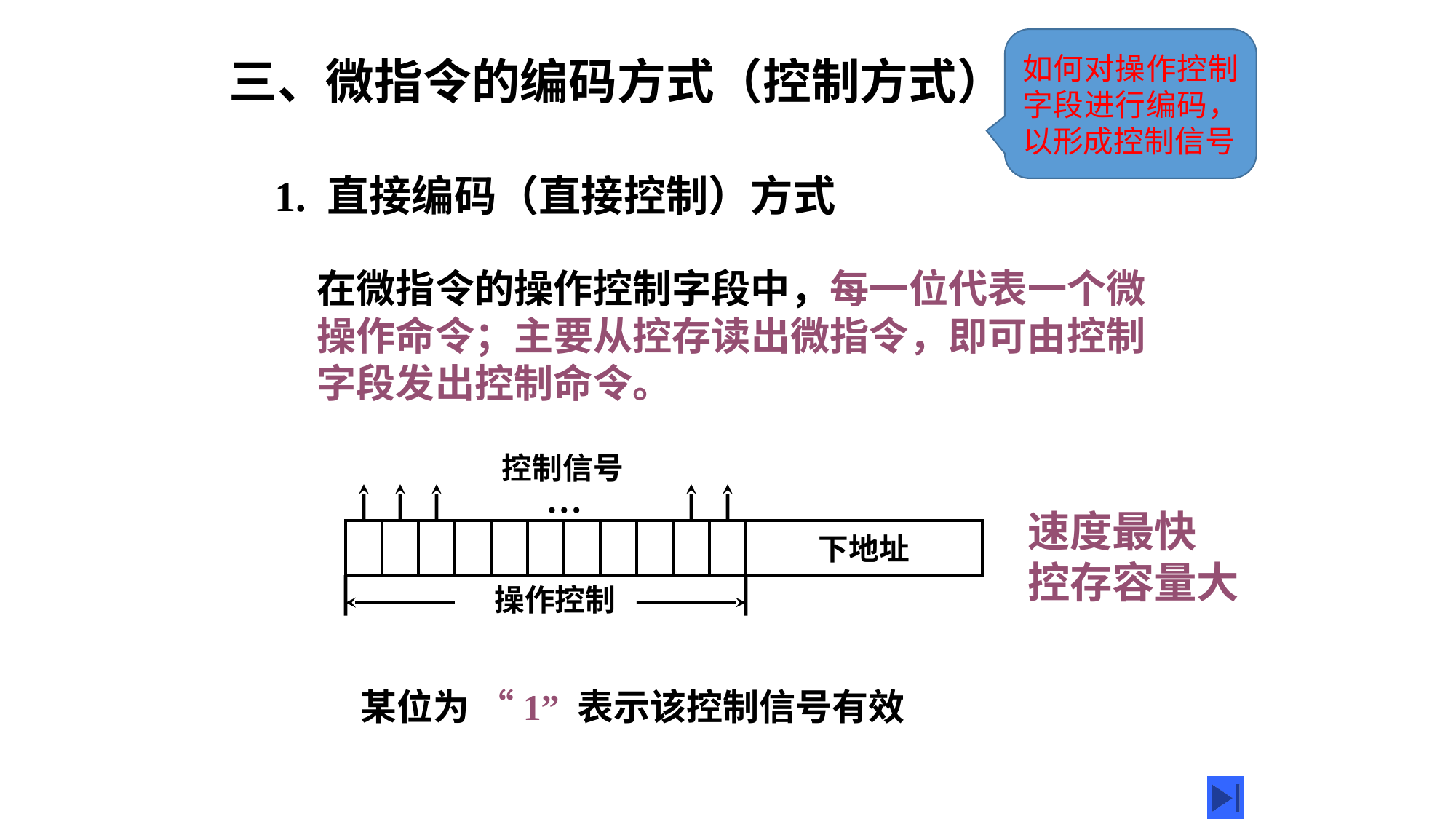

如何对操作控制字段进行编码，以形成控制信号
三、微指令的编码方式（控制方式）
1. 直接编码（直接控制）方式
在微指令的操作控制字段中，每一位代表一个微操作命令；主要从控存读出微指令，即可由控制字段发出控制命令。
控制信号
…

下地址

操作控制

速度最快 控存容量大
某位为 “1” 表示该控制信号有效